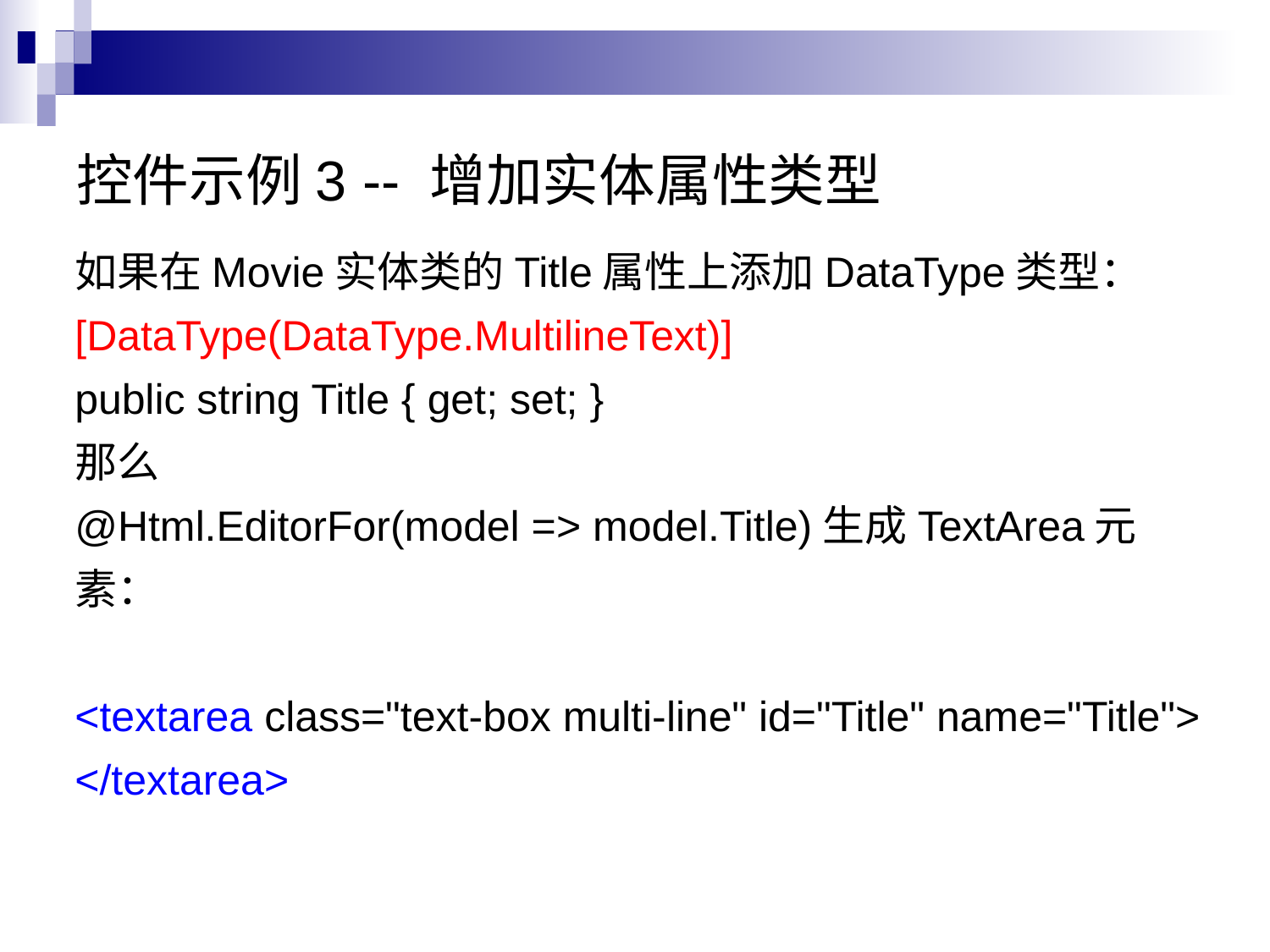

控件示例3 -- 增加实体属性类型
如果在Movie实体类的Title属性上添加DataType类型：
[DataType(DataType.MultilineText)]
public string Title { get; set; }
那么
@Html.EditorFor(model => model.Title)生成TextArea元素：

<textarea class="text-box multi-line" id="Title" name="Title">
</textarea>